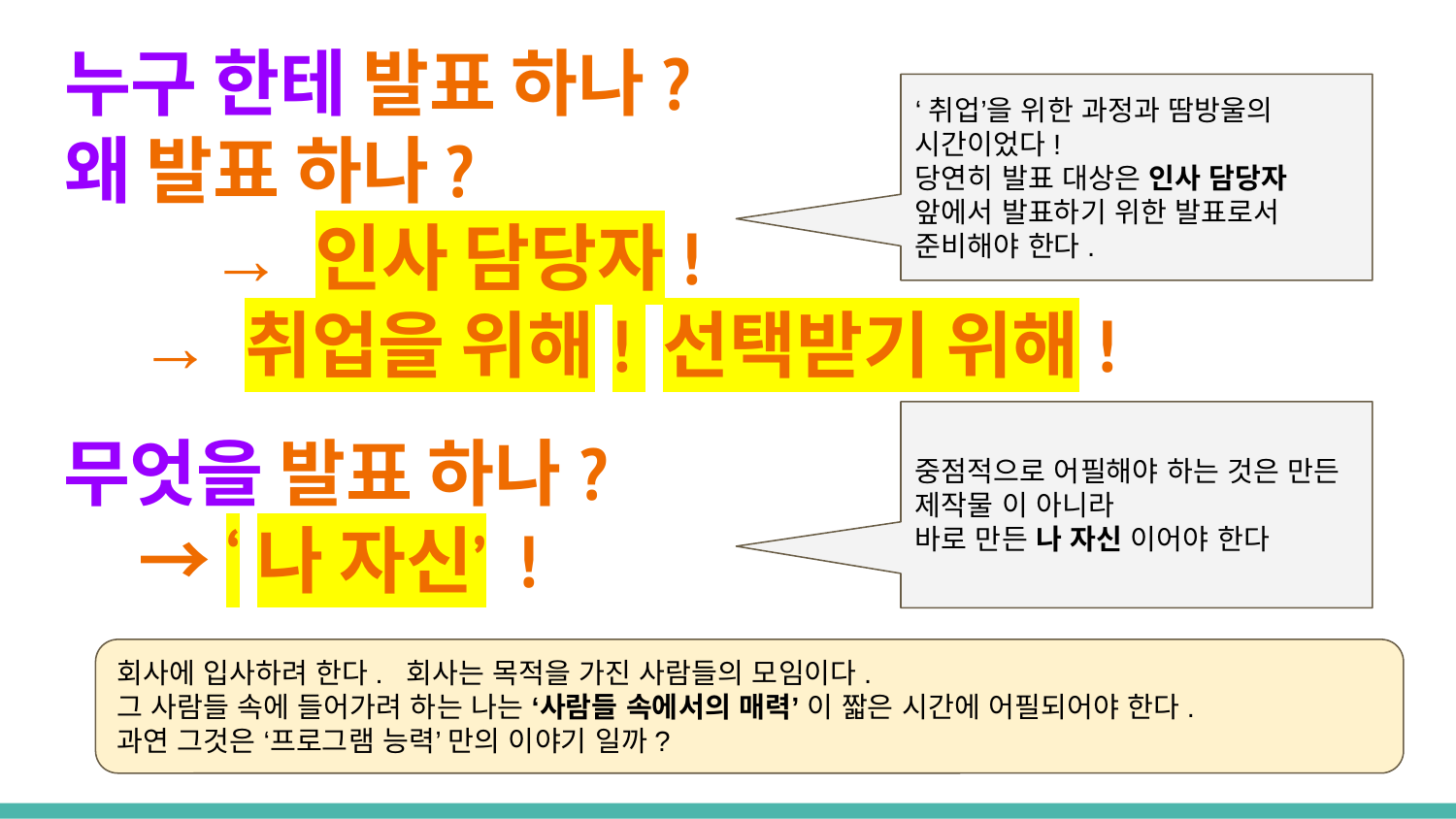

# 누구 한테 발표 하나? 왜 발표 하나? → 인사 담당자! → 취업을 위해! 선택받기 위해!

‘취업’을 위한 과정과 땀방울의 시간이었다!
당연히 발표 대상은 인사 담당자
앞에서 발표하기 위한 발표로서
준비해야 한다.
중점적으로 어필해야 하는 것은 만든 제작물 이 아니라
바로 만든 나 자신 이어야 한다
무엇을 발표 하나?
     → ‘나 자신’ !
회사에 입사하려 한다.  회사는 목적을 가진 사람들의 모임이다.
그 사람들 속에 들어가려 하는 나는 ‘사람들 속에서의 매력’ 이 짧은 시간에 어필되어야 한다.
과연 그것은 ‘프로그램 능력’ 만의 이야기 일까?